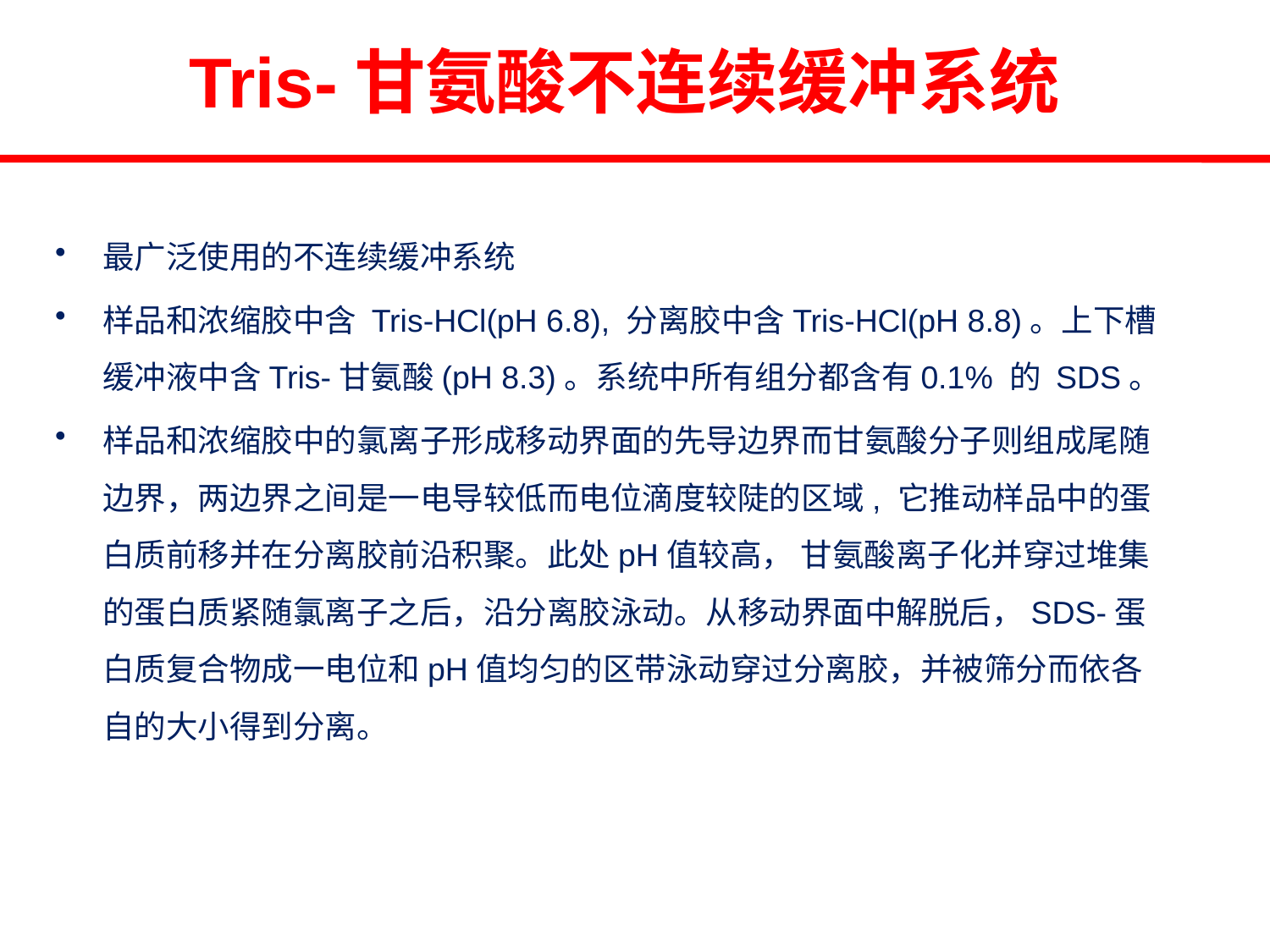

# Tris-甘氨酸不连续缓冲系统
最广泛使用的不连续缓冲系统
样品和浓缩胶中含 Tris-HCl(pH 6.8), 分离胶中含Tris-HCl(pH 8.8)。上下槽缓冲液中含Tris-甘氨酸(pH 8.3)。系统中所有组分都含有0.1% 的 SDS。
样品和浓缩胶中的氯离子形成移动界面的先导边界而甘氨酸分子则组成尾随边界，两边界之间是一电导较低而电位滴度较陡的区域, 它推动样品中的蛋白质前移并在分离胶前沿积聚。此处pH值较高， 甘氨酸离子化并穿过堆集的蛋白质紧随氯离子之后，沿分离胶泳动。从移动界面中解脱后，SDS-蛋白质复合物成一电位和pH值均匀的区带泳动穿过分离胶，并被筛分而依各自的大小得到分离。